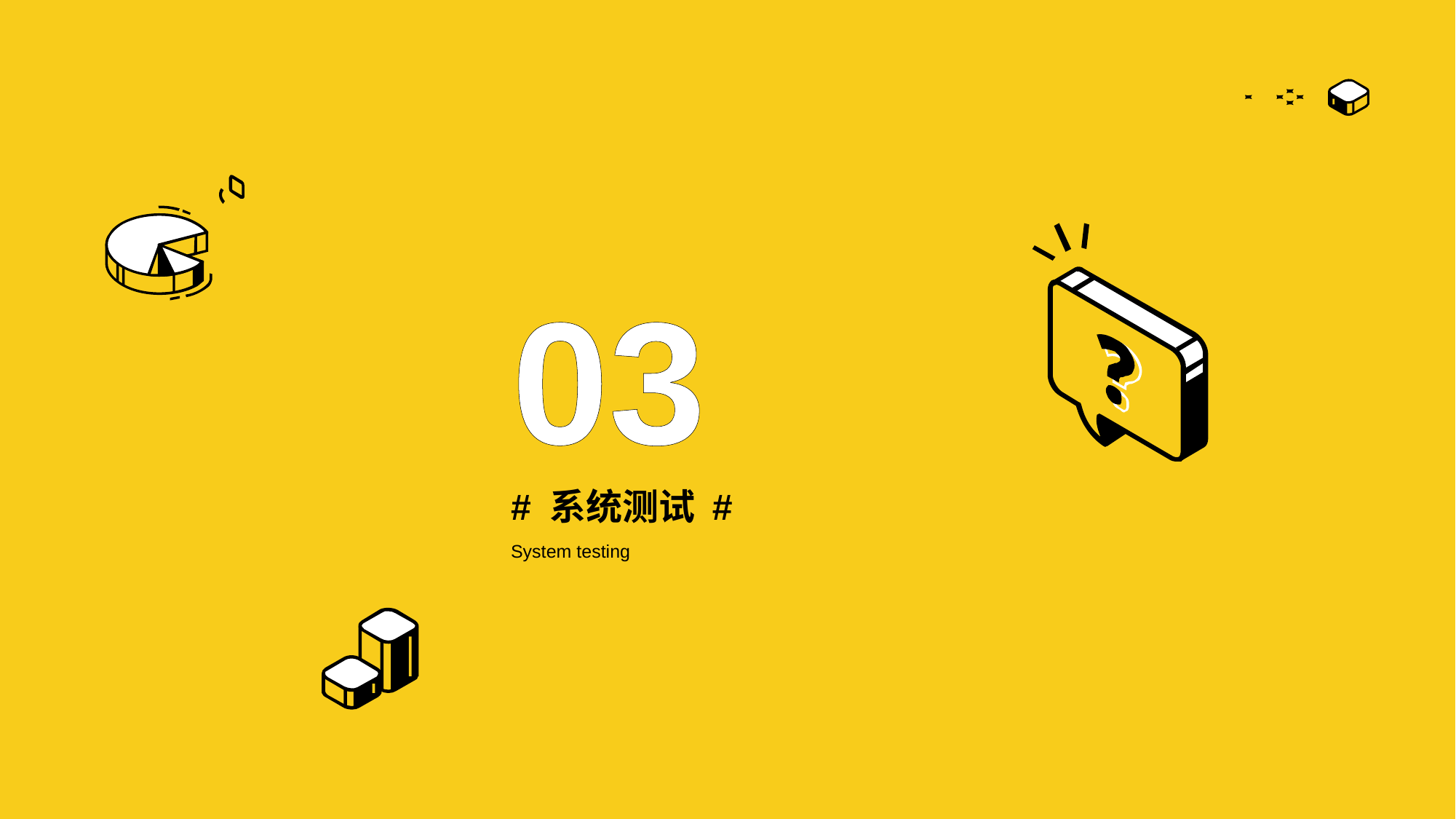

03
# # 系统测试 #
System testing